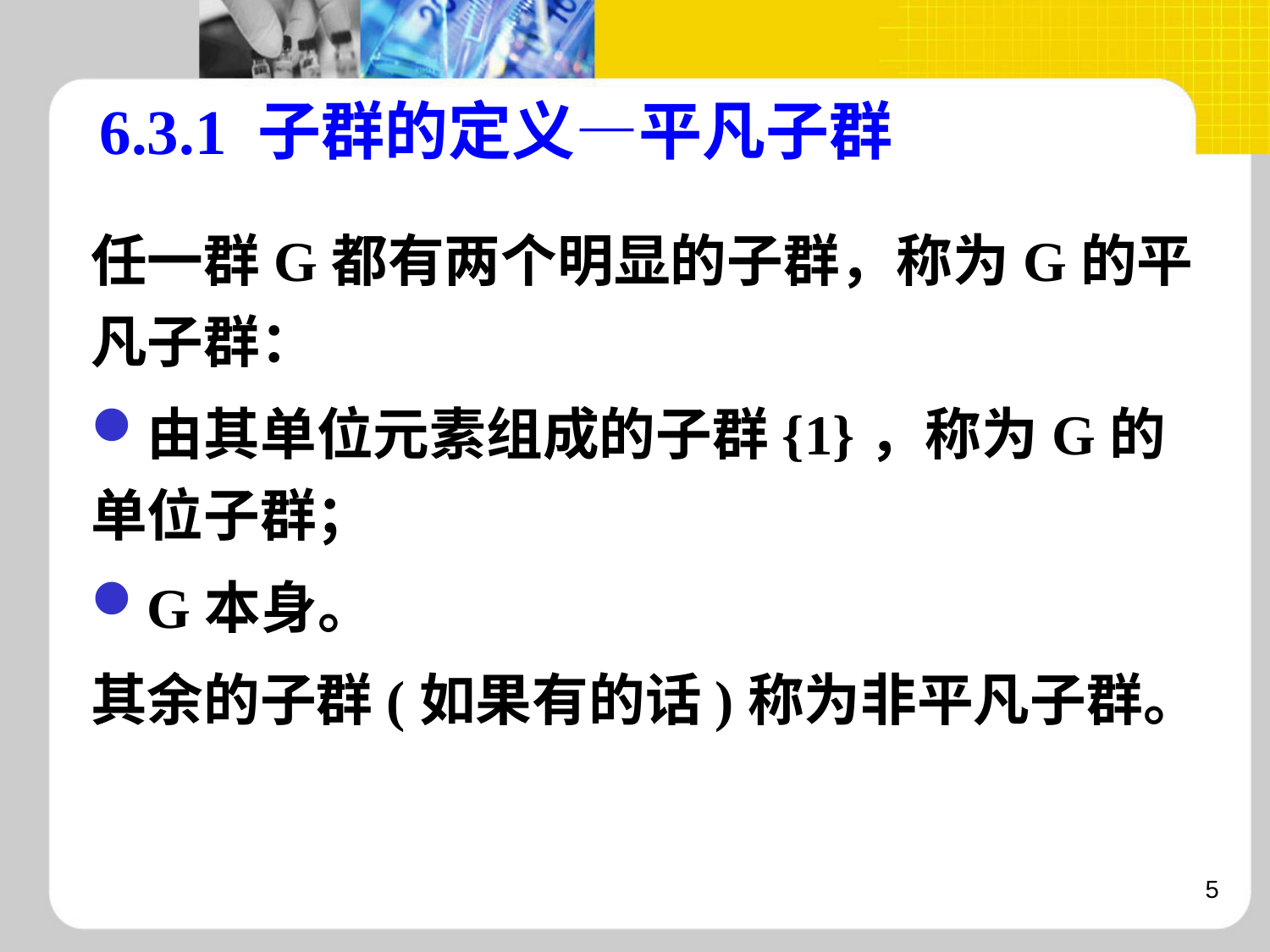

# 6.3.1 子群的定义—平凡子群
任一群G都有两个明显的子群，称为G的平凡子群：
由其单位元素组成的子群{1}，称为G的单位子群；
G本身。
其余的子群(如果有的话)称为非平凡子群。

5